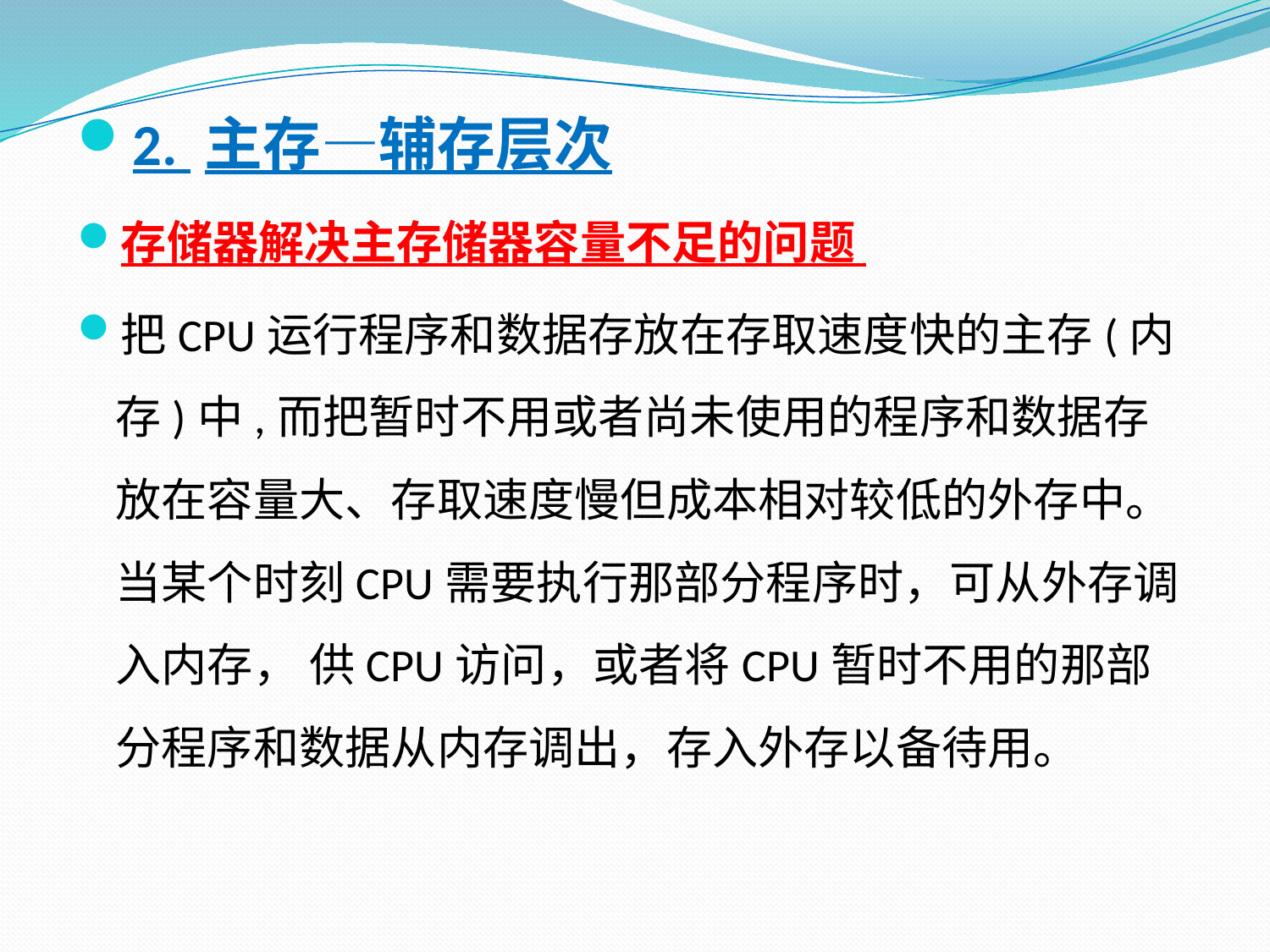

2. 主存—辅存层次
存储器解决主存储器容量不足的问题
把CPU运行程序和数据存放在存取速度快的主存(内存)中,而把暂时不用或者尚未使用的程序和数据存放在容量大、存取速度慢但成本相对较低的外存中。当某个时刻CPU需要执行那部分程序时，可从外存调入内存， 供CPU访问，或者将CPU暂时不用的那部分程序和数据从内存调出，存入外存以备待用。